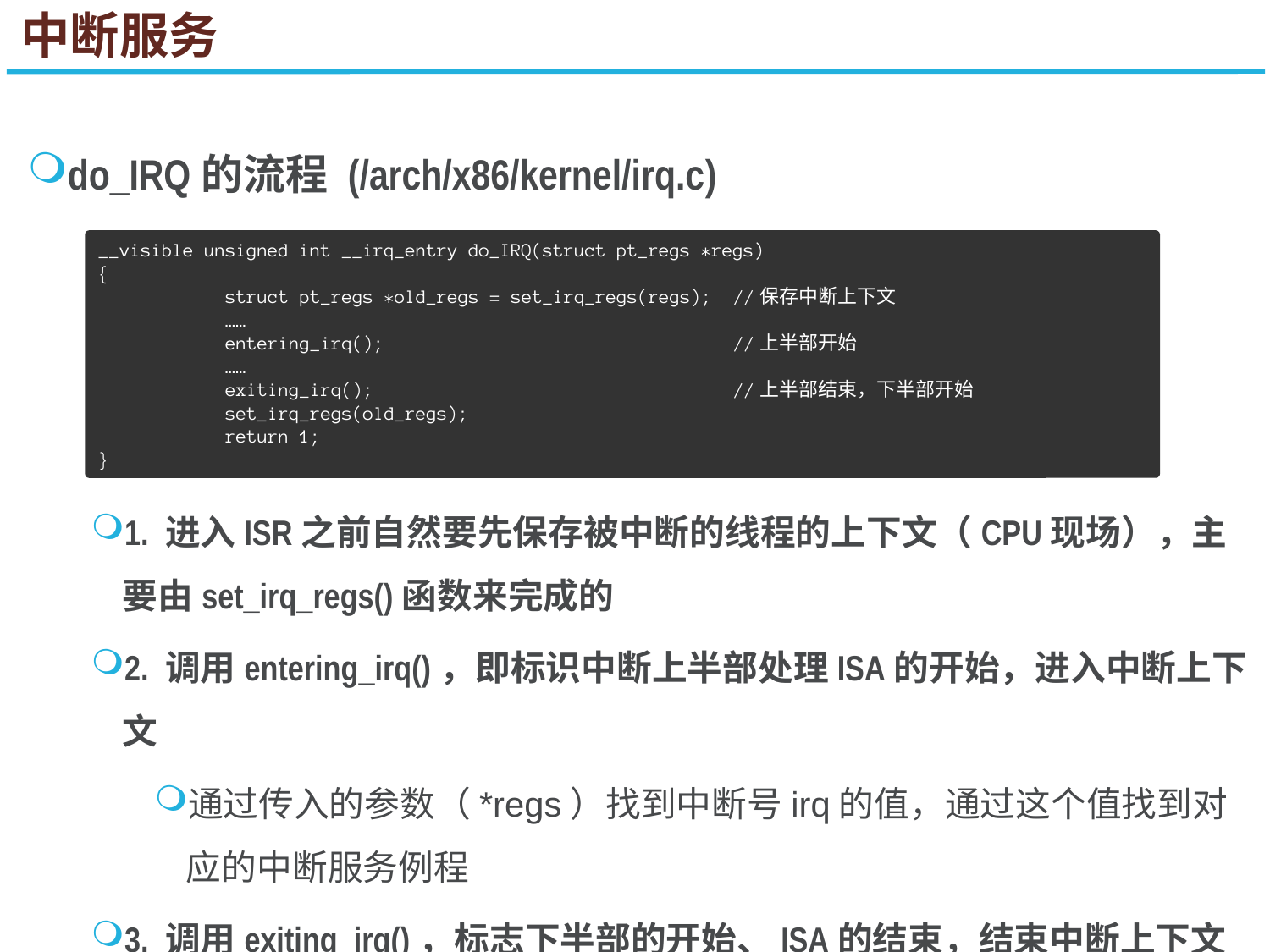

中断服务
do_IRQ的流程 (/arch/x86/kernel/irq.c)

1. 进入ISR之前自然要先保存被中断的线程的上下文（CPU现场），主要由set_irq_regs()函数来完成的
2. 调用entering_irq()，即标识中断上半部处理ISA的开始，进入中断上下文
通过传入的参数（*regs）找到中断号irq的值，通过这个值找到对应的中断服务例程
3. 调用exiting_irq()，标志下半部的开始、ISA的结束，结束中断上下文

__visible unsigned int __irq_entry do_IRQ(struct pt_regs *regs)
{
	struct pt_regs *old_regs = set_irq_regs(regs);	//保存中断上下文
	……
	entering_irq();			//上半部开始
	……
	exiting_irq();			//上半部结束，下半部开始
	set_irq_regs(old_regs);
	return 1;
}